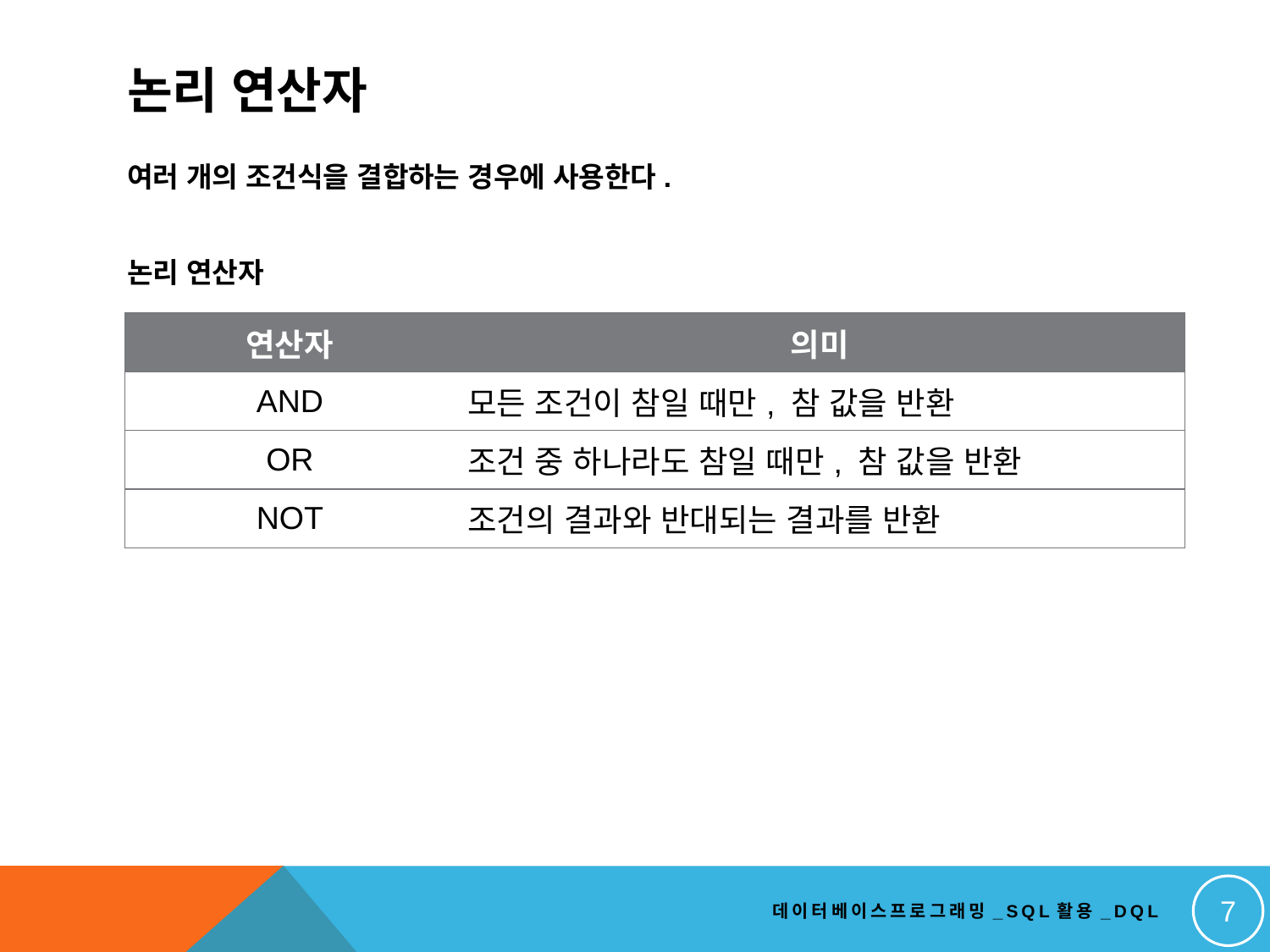

# 논리 연산자
여러 개의 조건식을 결합하는 경우에 사용한다.

논리 연산자
| 연산자 | 의미 |
| --- | --- |
| AND | 모든 조건이 참일 때만, 참 값을 반환 |
| OR | 조건 중 하나라도 참일 때만, 참 값을 반환 |
| NOT | 조건의 결과와 반대되는 결과를 반환 |

7
데이터베이스프로그래밍_SQL활용_DQL